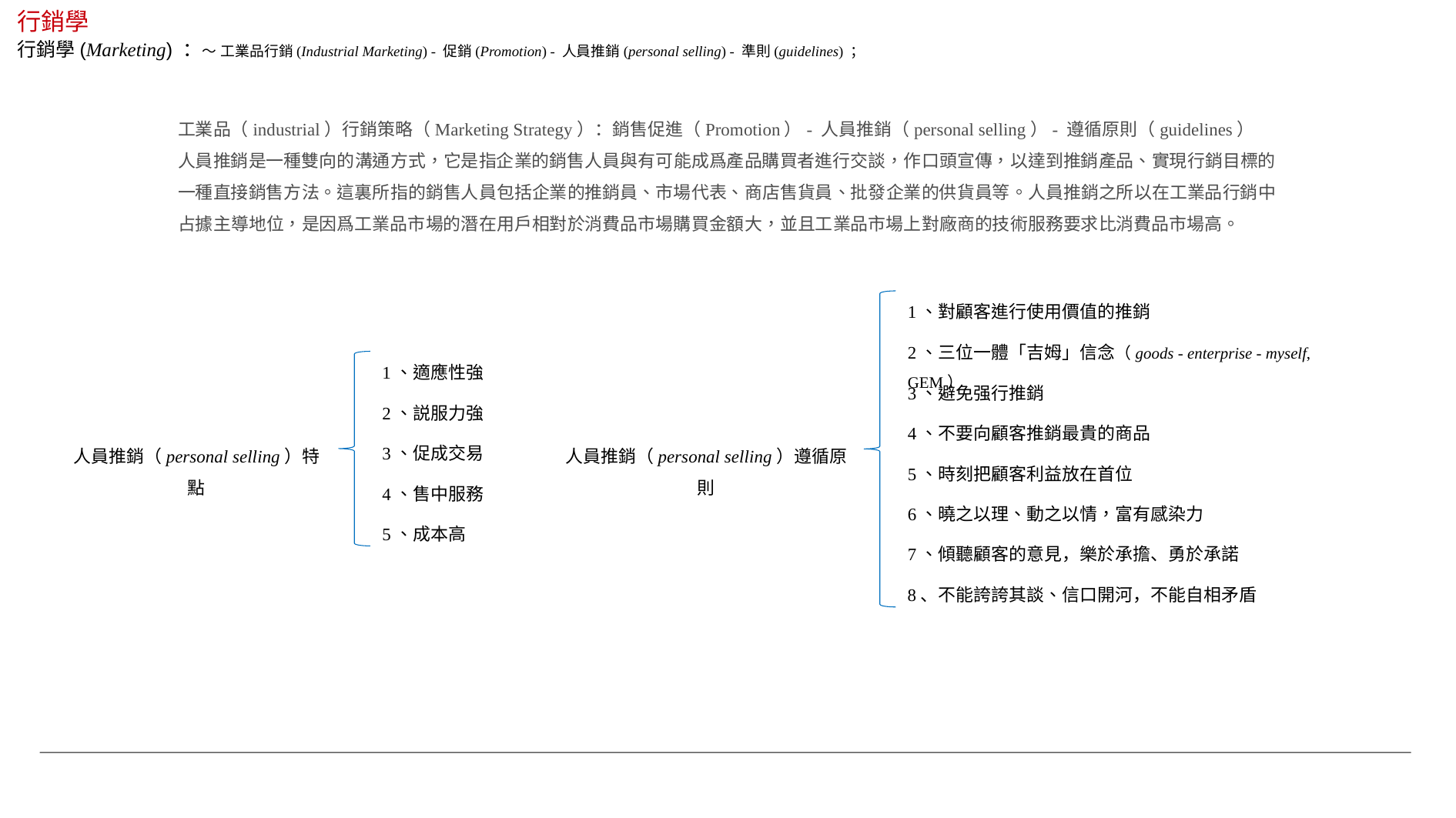

行銷學
行銷學(Marketing) ：～ 工業品行銷(Industrial Marketing) - 促銷(Promotion) - 人員推銷(personal selling) - 準則(guidelines) ；
工業品（industrial）行銷策略（Marketing Strategy）：銷售促進（Promotion）- 人員推銷（personal selling）- 遵循原則（guidelines）
人員推銷是一種雙向的溝通方式，它是指企業的銷售人員與有可能成爲產品購買者進行交談，作口頭宣傳，以達到推銷產品、實現行銷目標的一種直接銷售方法。這裏所指的銷售人員包括企業的推銷員、市場代表、商店售貨員、批發企業的供貨員等。人員推銷之所以在工業品行銷中占據主導地位，是因爲工業品市場的潛在用戶相對於消費品市場購買金額大，並且工業品市場上對廠商的技術服務要求比消費品市場高。
1、對顧客進行使用價值的推銷

2、三位一體「吉姆」信念（goods - enterprise - myself, GEM）
1、適應性強

3、避免强行推銷
2、説服力強
4、不要向顧客推銷最貴的商品
3、促成交易
人員推銷（personal selling）特點
人員推銷（personal selling）遵循原則
5、時刻把顧客利益放在首位
4、售中服務
6、曉之以理、動之以情，富有感染力
5、成本高
7、傾聽顧客的意見，樂於承擔、勇於承諾
8、不能誇誇其談、信口開河，不能自相矛盾